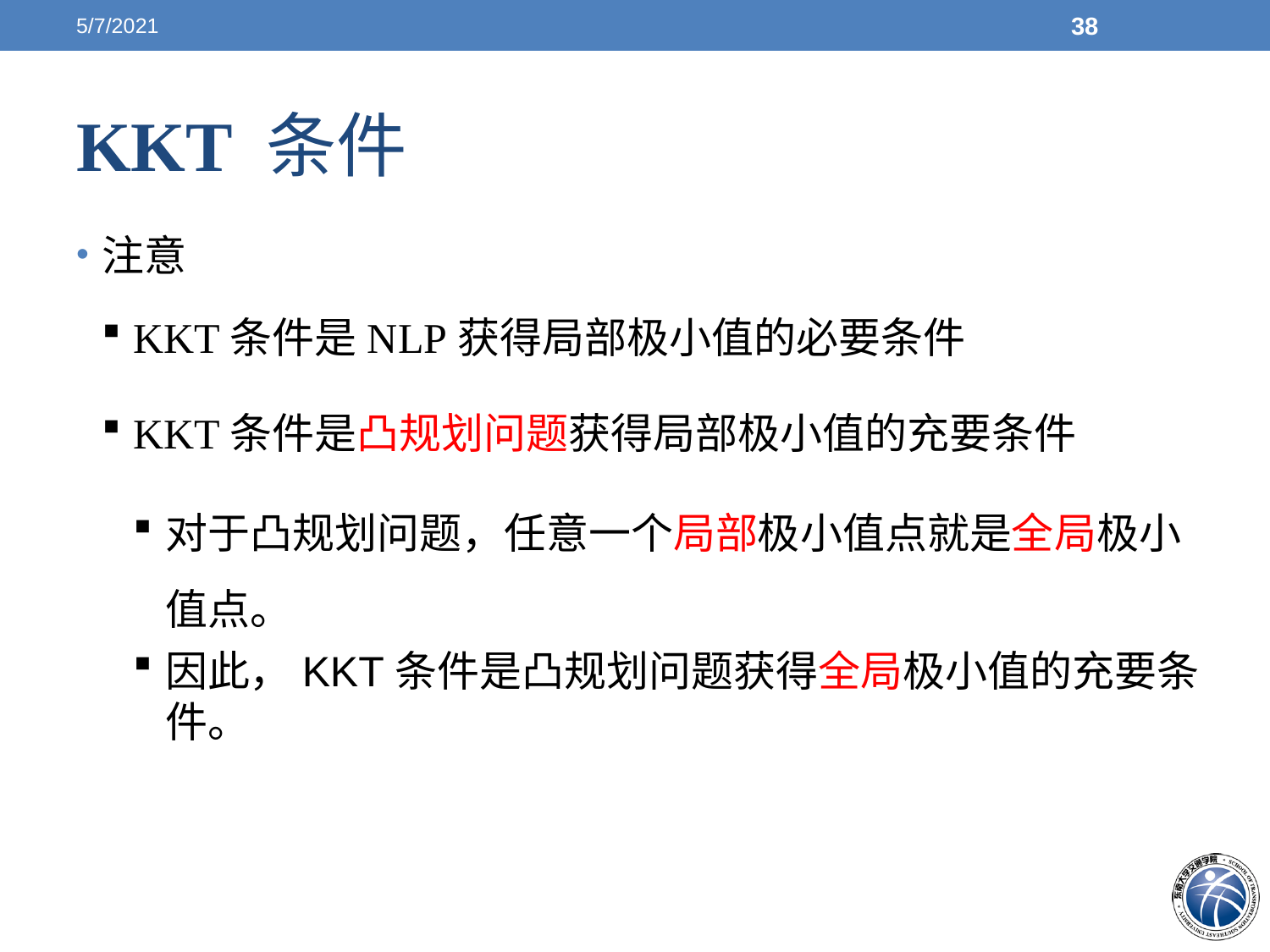

5/7/2021
38
# KKT 条件
注意
KKT条件是NLP获得局部极小值的必要条件
KKT条件是凸规划问题获得局部极小值的充要条件
对于凸规划问题，任意一个局部极小值点就是全局极小值点。
因此，KKT条件是凸规划问题获得全局极小值的充要条件。